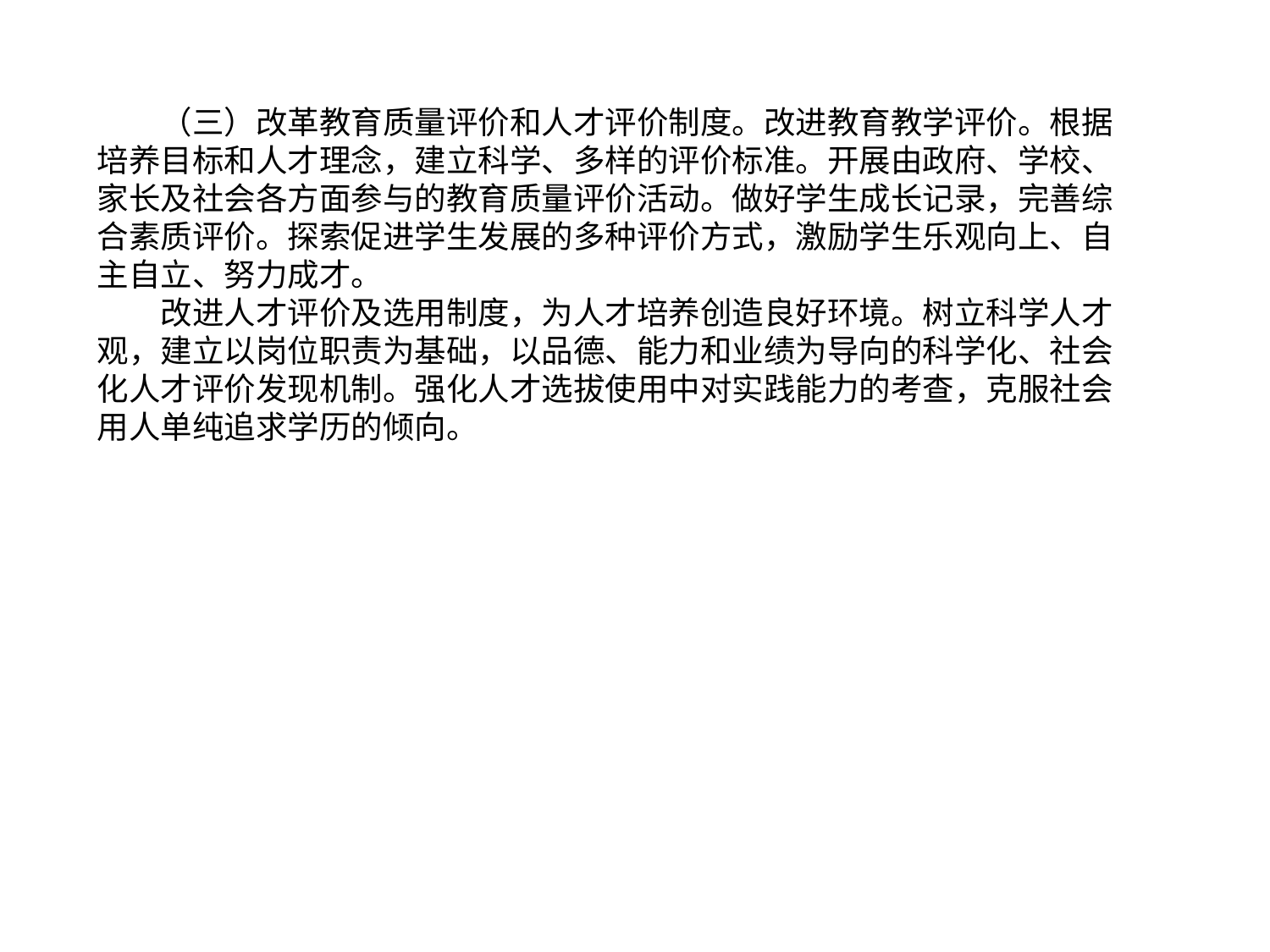

（三）改革教育质量评价和人才评价制度。改进教育教学评价。根据培养目标和人才理念，建立科学、多样的评价标准。开展由政府、学校、家长及社会各方面参与的教育质量评价活动。做好学生成长记录，完善综合素质评价。探索促进学生发展的多种评价方式，激励学生乐观向上、自主自立、努力成才。
　　改进人才评价及选用制度，为人才培养创造良好环境。树立科学人才观，建立以岗位职责为基础，以品德、能力和业绩为导向的科学化、社会化人才评价发现机制。强化人才选拔使用中对实践能力的考查，克服社会用人单纯追求学历的倾向。